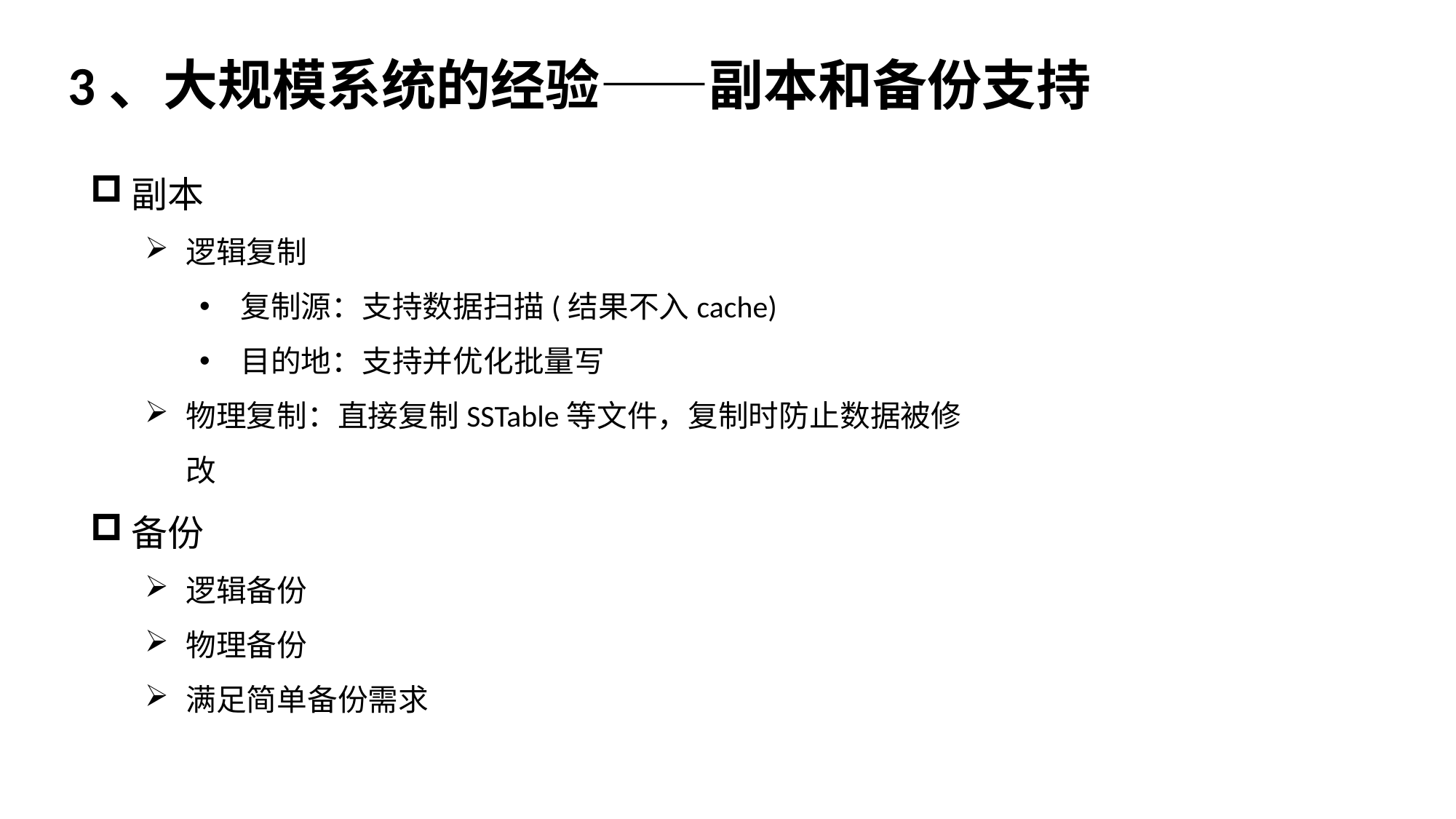

3、大规模系统的经验——副本和备份支持
副本
逻辑复制
复制源：支持数据扫描(结果不入cache)
目的地：支持并优化批量写
物理复制：直接复制SSTable等文件，复制时防止数据被修改
备份
逻辑备份
物理备份
满足简单备份需求